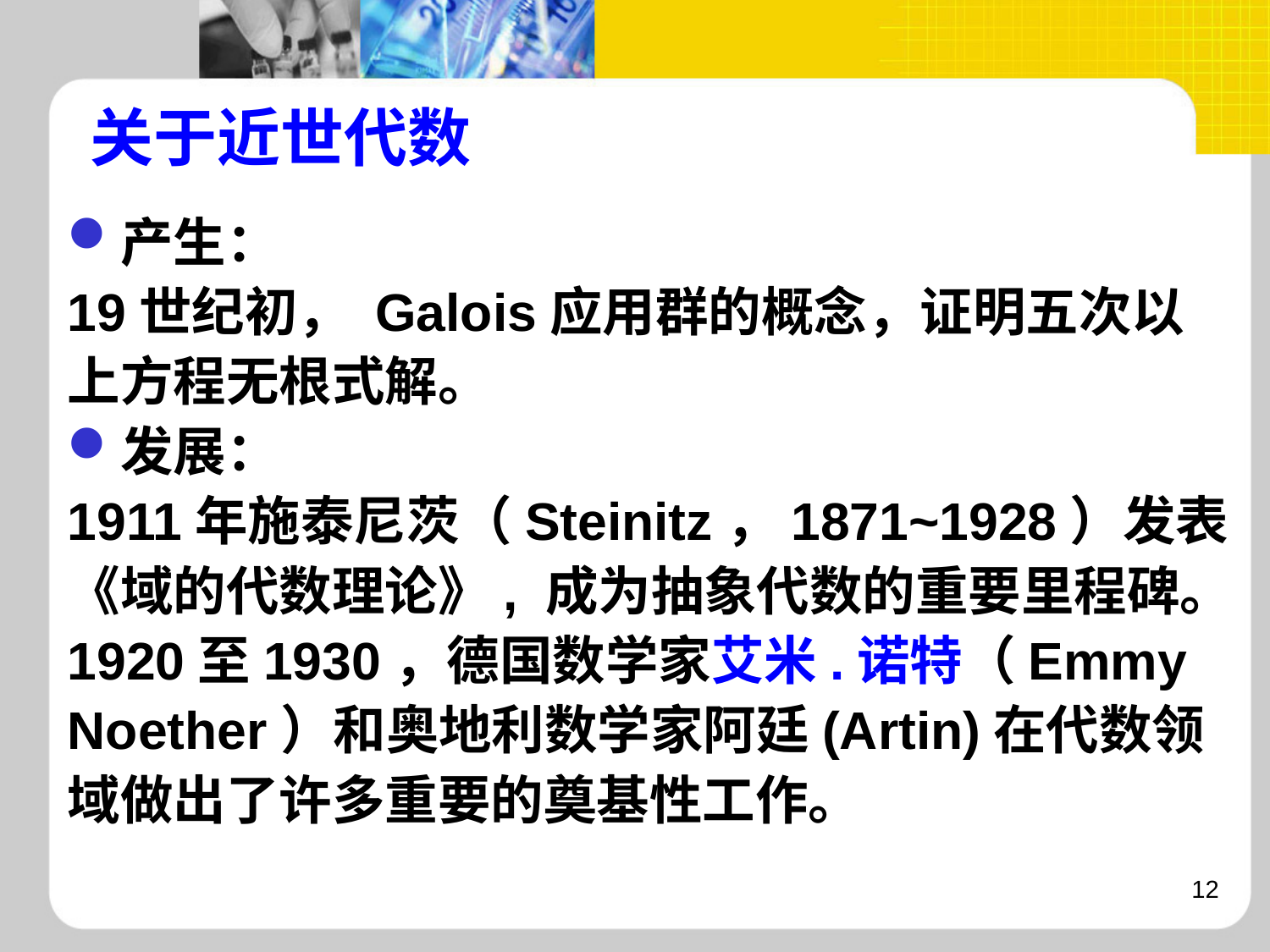

关于近世代数
产生：
19世纪初， Galois应用群的概念，证明五次以上方程无根式解。
发展：
1911年施泰尼茨（Steinitz，1871~1928）发表《域的代数理论》, 成为抽象代数的重要里程碑。
1920至1930，德国数学家艾米.诺特（Emmy Noether）和奥地利数学家阿廷(Artin)在代数领域做出了许多重要的奠基性工作。
12